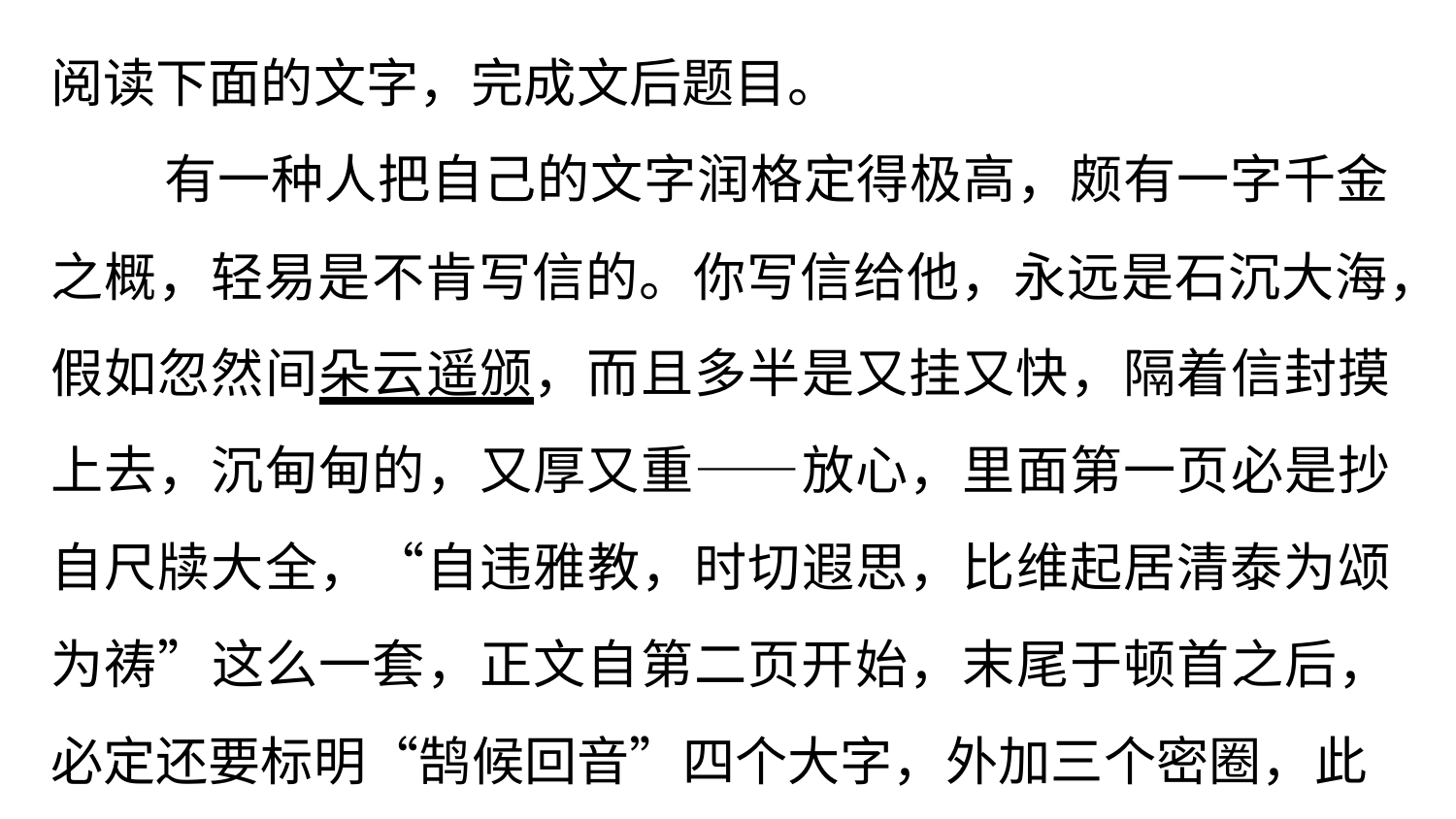

阅读下面的文字，完成文后题目。
        有一种人把自己的文字润格定得极高，颇有一字千金之概，轻易是不肯写信的。你写信给他，永远是石沉大海，假如忽然间朵云遥颁，而且多半是又挂又快，隔着信封摸上去，沉甸甸的，又厚又重——放心，里面第一页必是抄自尺牍大全，“自违雅教，时切遐思，比维起居清泰为颂为祷”这么一套，正文自第二页开始，末尾于顿首之后，必定还要标明“鹄候回音”四个大字，外加三个密圈，此